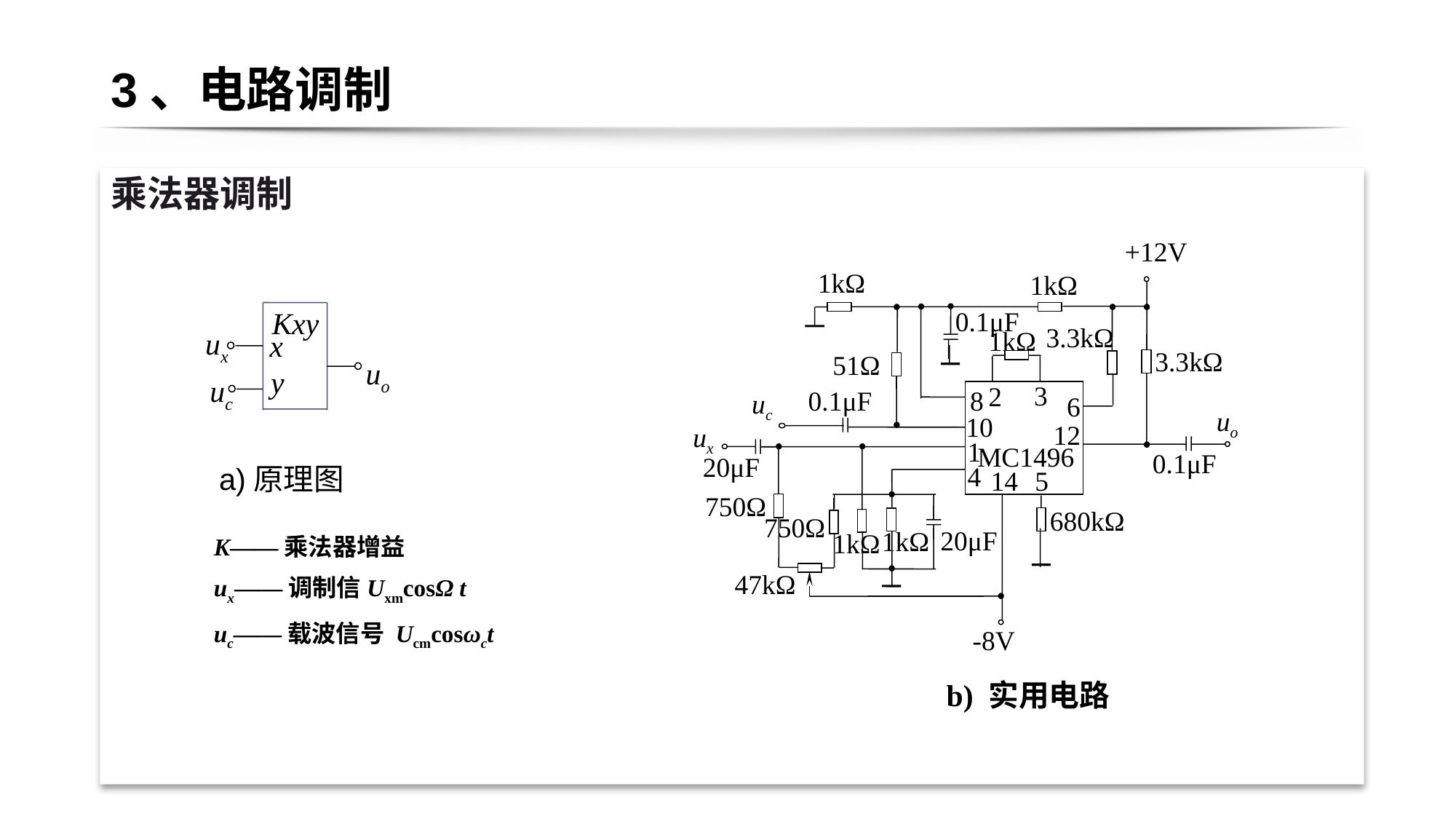

# 3、电路调制
乘法器调制
+12V
1kΩ
1kΩ

0.1μF

3.3kΩ

1kΩ

3.3kΩ

51Ω

3
2
8
0.1μF
uc

6

uo

 10

12
ux

1
MC1496
0.1μF

20μF

4
14
5

750Ω

680kΩ

750Ω

20μF
1kΩ
1kΩ

47kΩ

 -8V

b) 实用电路

Kxy
ux
x

uo

y

uc

a)原理图
K——乘法器增益
ux——调制信UxmcosΩ t
uc——载波信号 Ucmcosωct